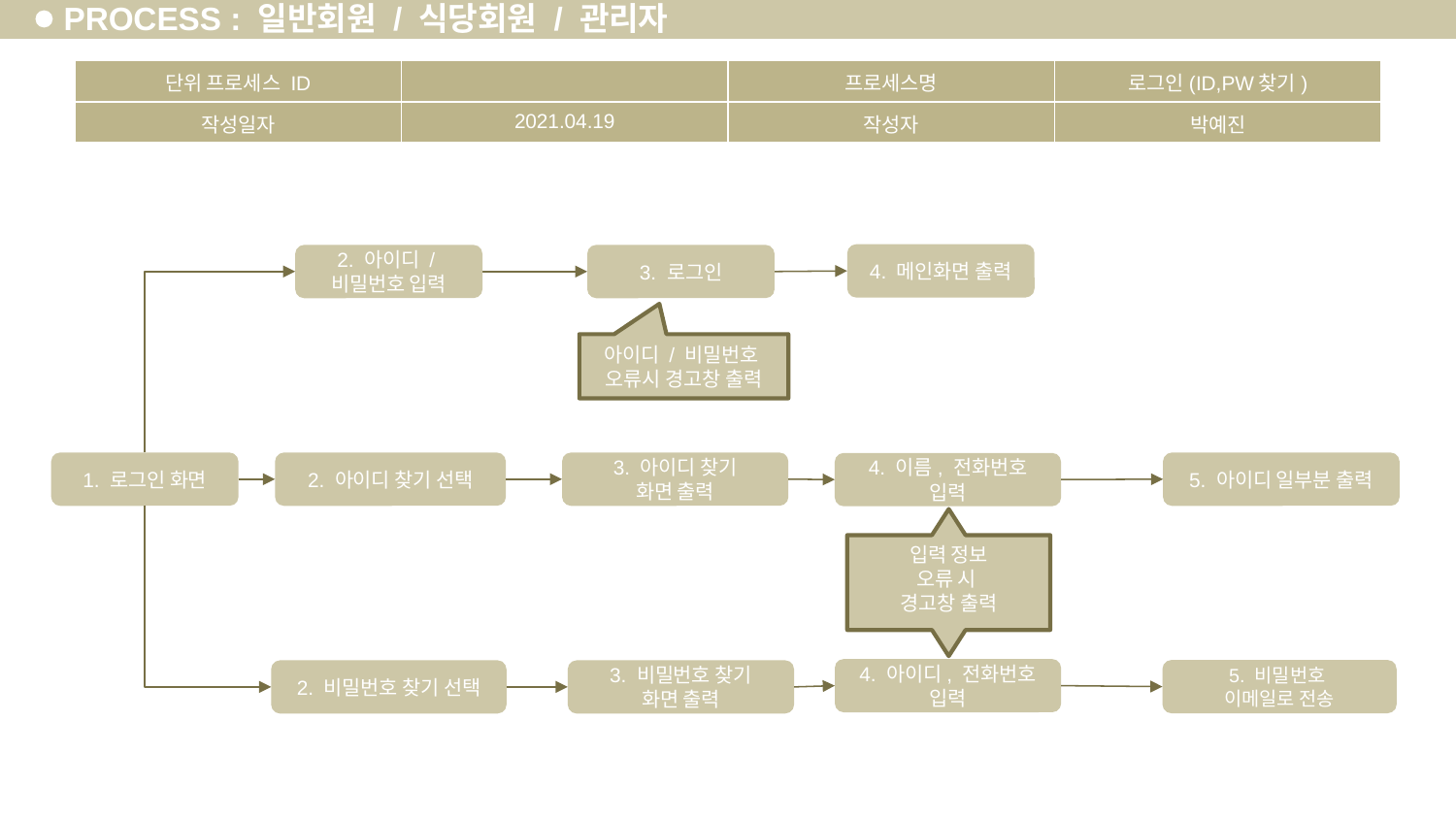

PROCESS : 일반회원 / 식당회원 / 관리자
| 단위 프로세스 ID |  | 프로세스명 | 로그인(ID,PW찾기) |
| --- | --- | --- | --- |
| 작성일자 | 2021.04.19 | 작성자 | 박예진 |
4. 메인화면 출력
3. 로그인
2. 아이디 /
비밀번호 입력
아이디 / 비밀번호
오류시 경고창 출력
5. 아이디 일부분 출력
3. 아이디 찾기
화면 출력
2. 아이디 찾기 선택
1. 로그인 화면
4. 이름, 전화번호
입력

입력 정보
오류 시
경고창 출력

4. 아이디, 전화번호
입력
5. 비밀번호
이메일로 전송
3. 비밀번호 찾기
화면 출력
2. 비밀번호 찾기 선택